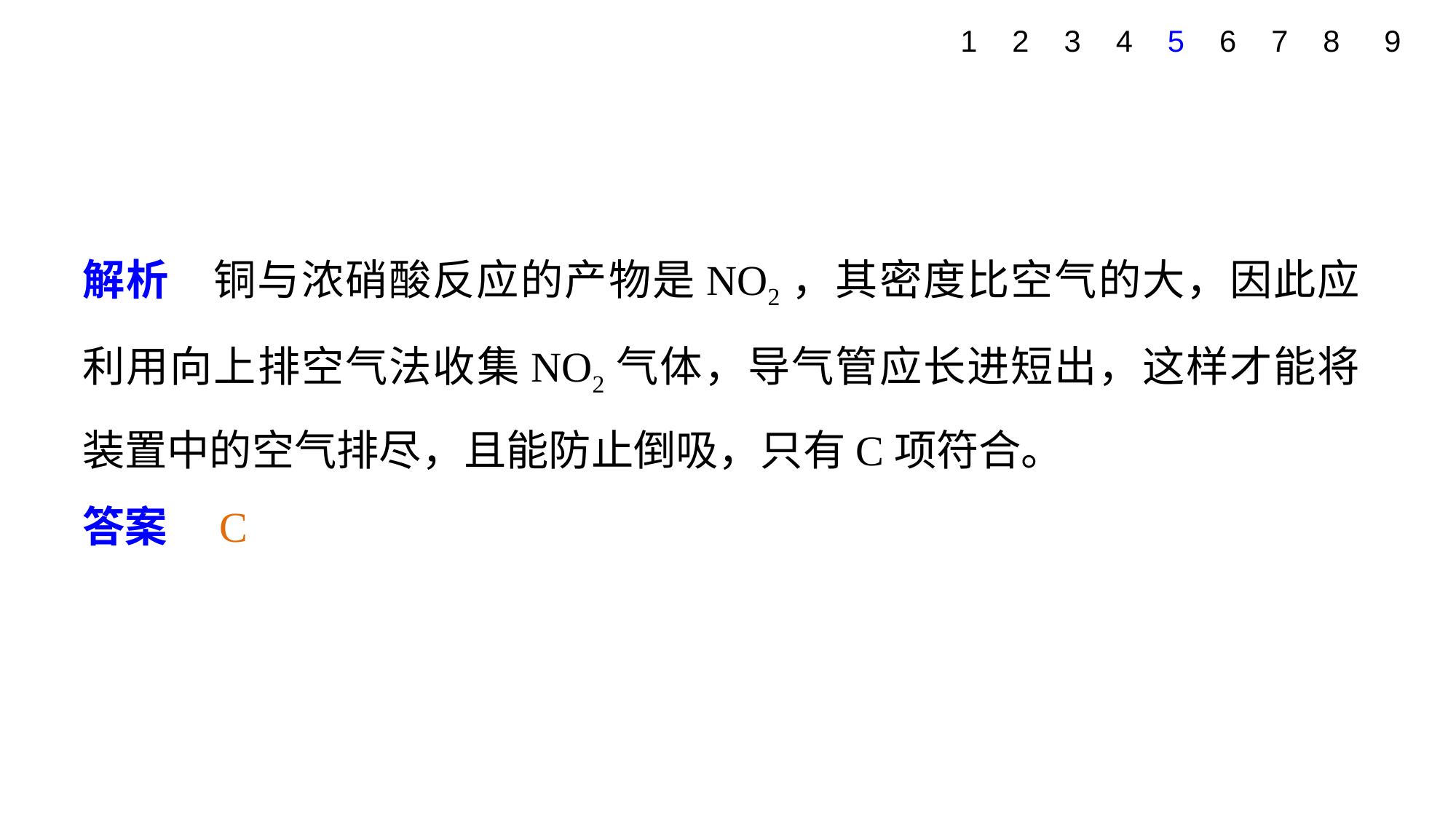

1
2
3
4
5
6
7
8
9
解析　铜与浓硝酸反应的产物是NO2，其密度比空气的大，因此应利用向上排空气法收集NO2气体，导气管应长进短出，这样才能将装置中的空气排尽，且能防止倒吸，只有C项符合。
答案　C